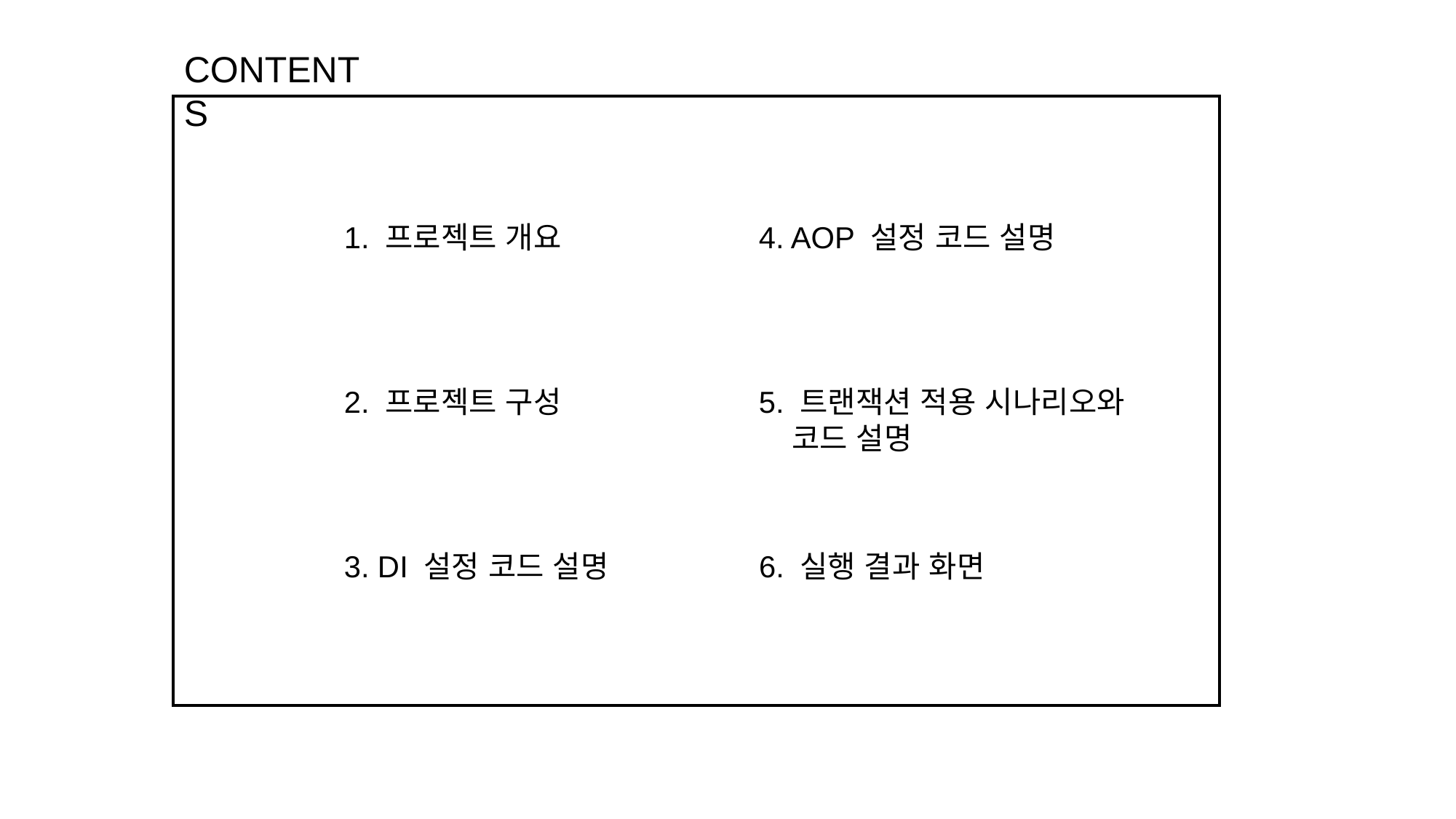

CONTENTS

1. 프로젝트 개요
4. AOP 설정 코드 설명
2. 프로젝트 구성
5. 트랜잭션 적용 시나리오와
   코드 설명
3. DI 설정 코드 설명
6. 실행 결과 화면